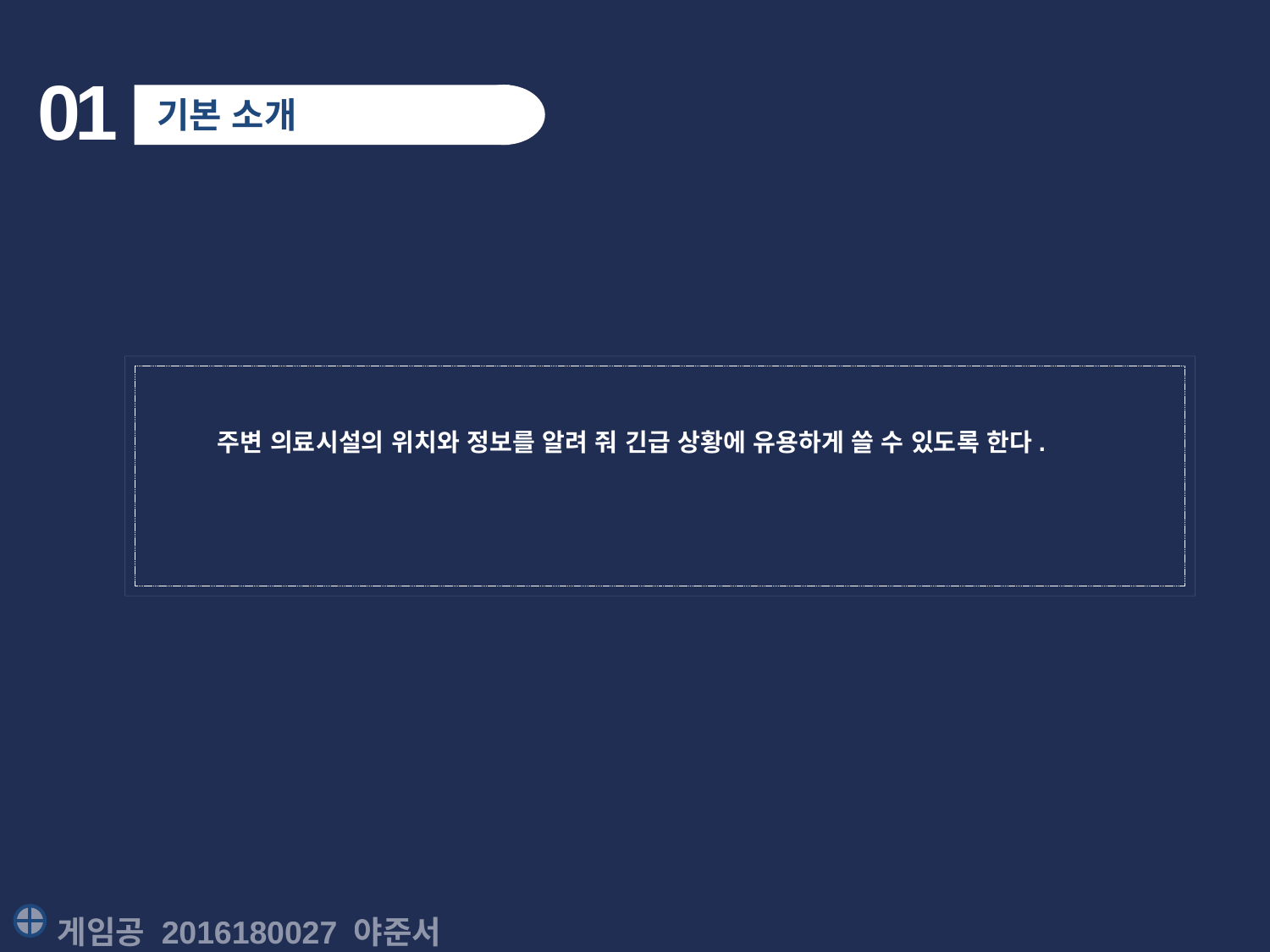

01

기본 소개

주변 의료시설의 위치와 정보를 알려 줘 긴급 상황에 유용하게 쓸 수 있도록 한다.

게임공 2016180027 야준서